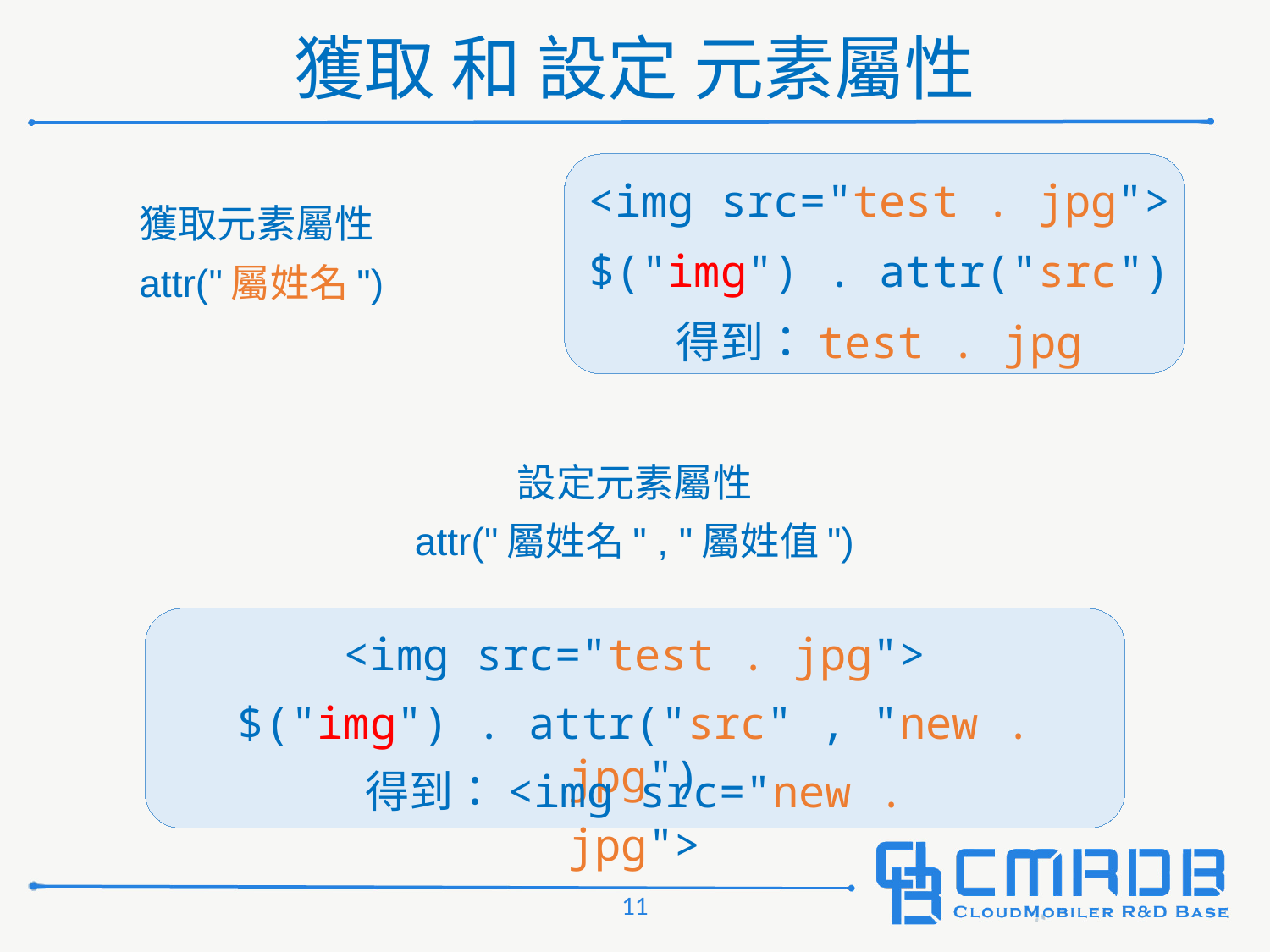

# 獲取 和 設定 元素屬性

<img src="test . jpg">
$("img") . attr("src")
得到：test . jpg
獲取元素屬性
attr("屬姓名")
設定元素屬性
attr("屬姓名" , "屬姓值")

<img src="test . jpg">
$("img") . attr("src" , "new . jpg")
得到：<img src="new . jpg">